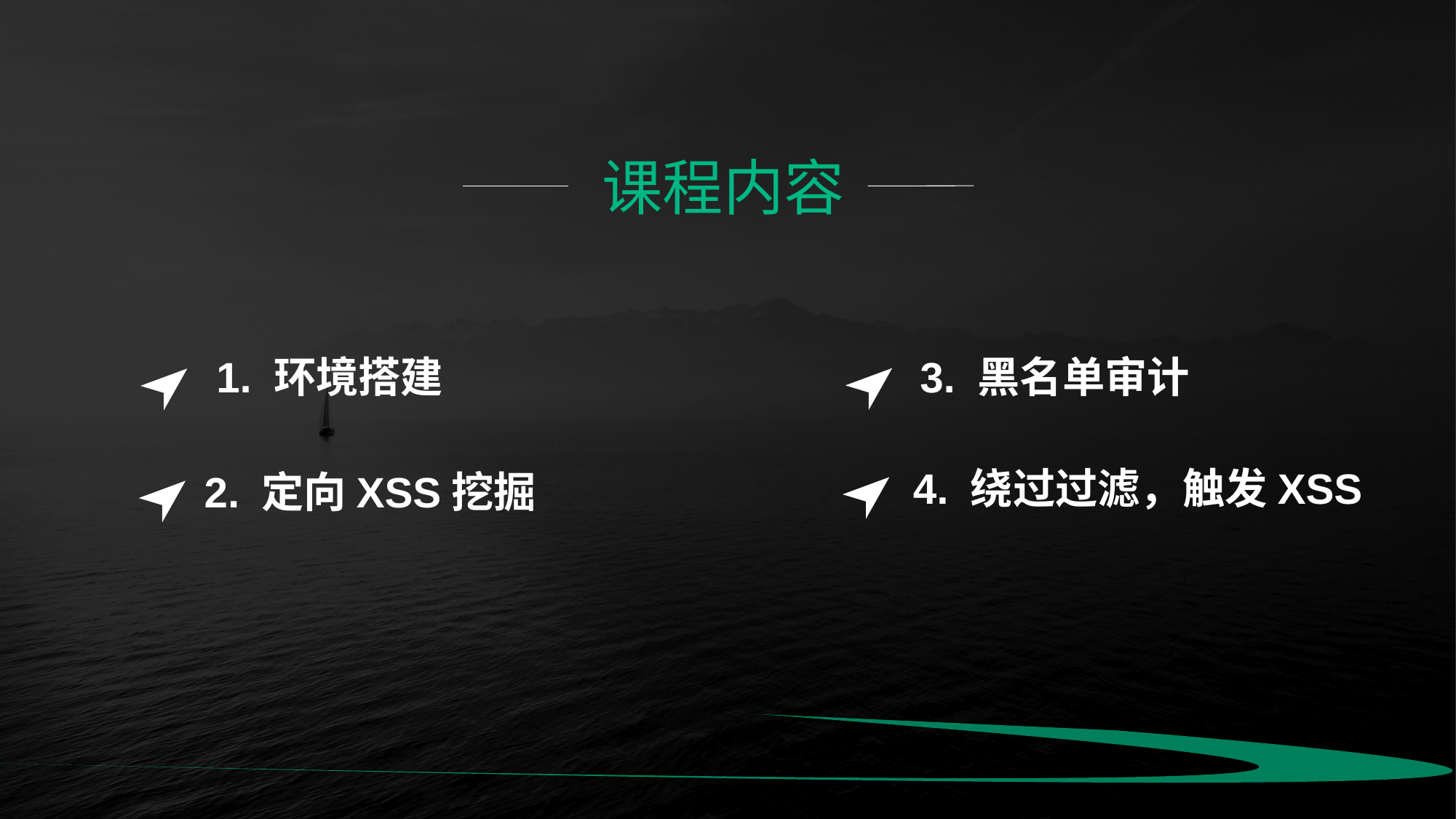

课程内容
3. 黑名单审计

4. 绕过过滤，触发XSS

1. 环境搭建

2. 定向XSS挖掘